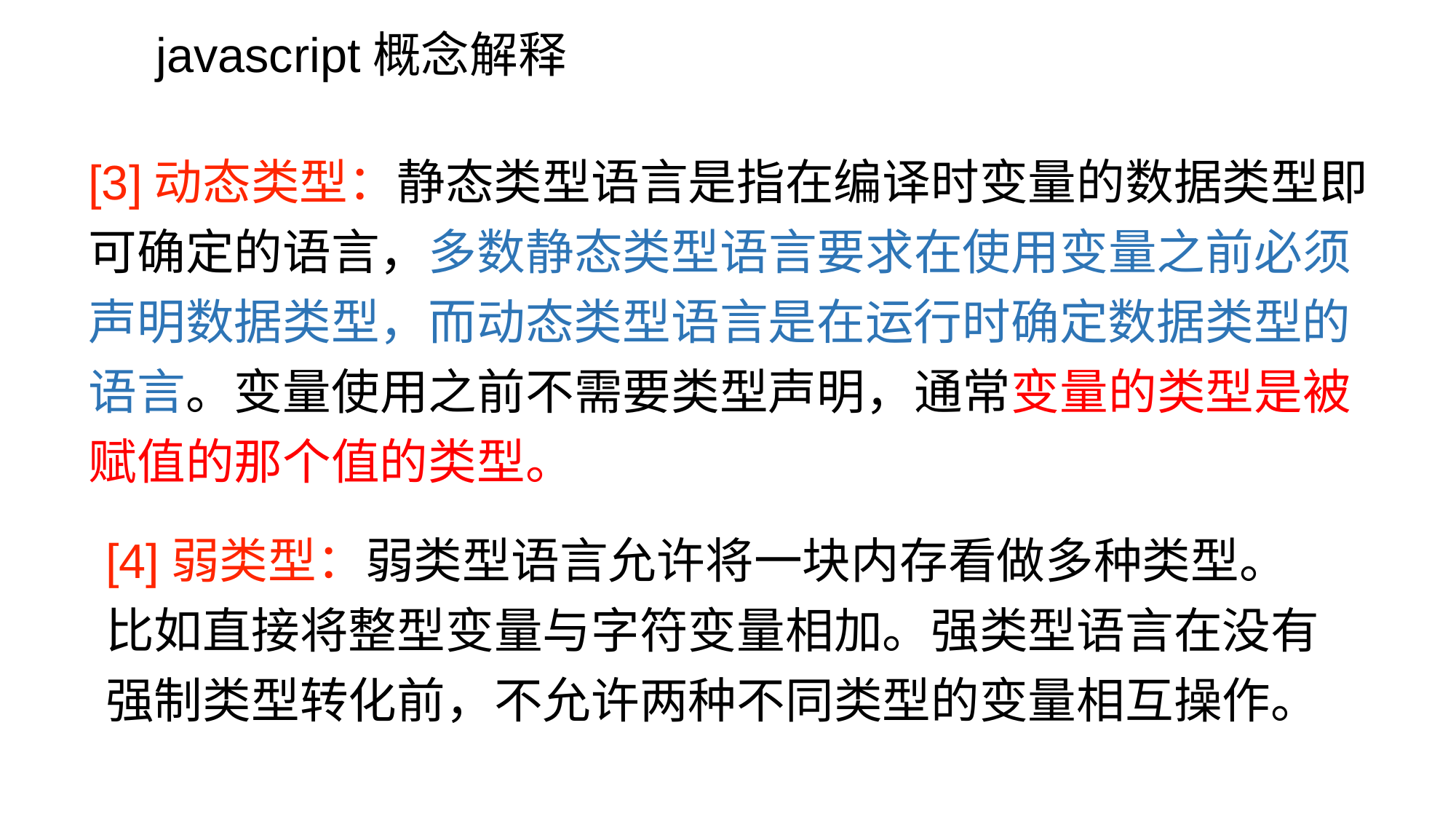

javascript概念解释
[3]动态类型：静态类型语言是指在编译时变量的数据类型即可确定的语言，多数静态类型语言要求在使用变量之前必须声明数据类型，而动态类型语言是在运行时确定数据类型的语言。变量使用之前不需要类型声明，通常变量的类型是被赋值的那个值的类型。
[4]弱类型：弱类型语言允许将一块内存看做多种类型。比如直接将整型变量与字符变量相加。强类型语言在没有强制类型转化前，不允许两种不同类型的变量相互操作。